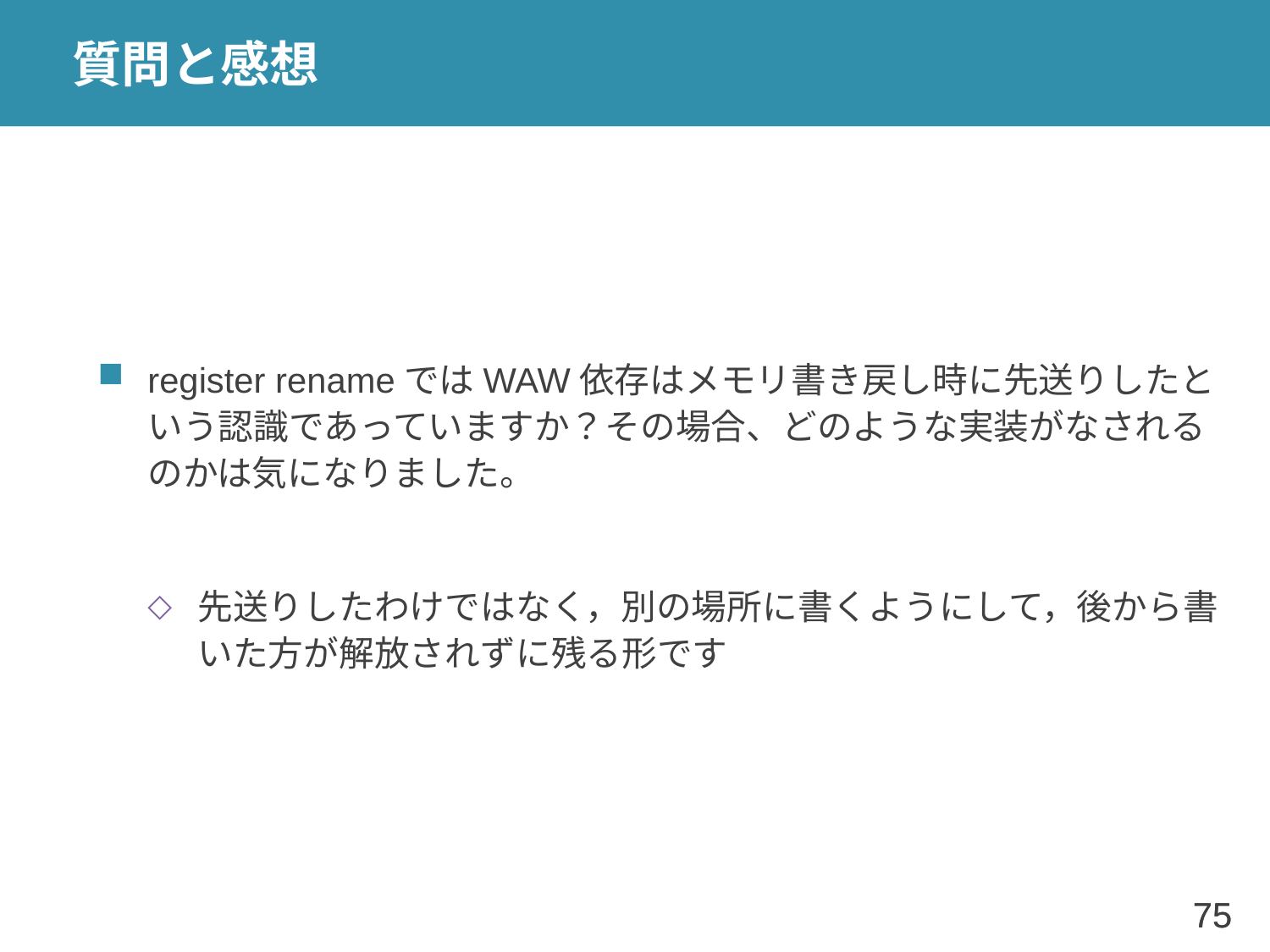

# 質問と感想
register renameではWAW依存はメモリ書き戻し時に先送りしたという認識であっていますか？その場合、どのような実装がなされるのかは気になりました。

先送りしたわけではなく，別の場所に書くようにして，後から書いた方が解放されずに残る形です